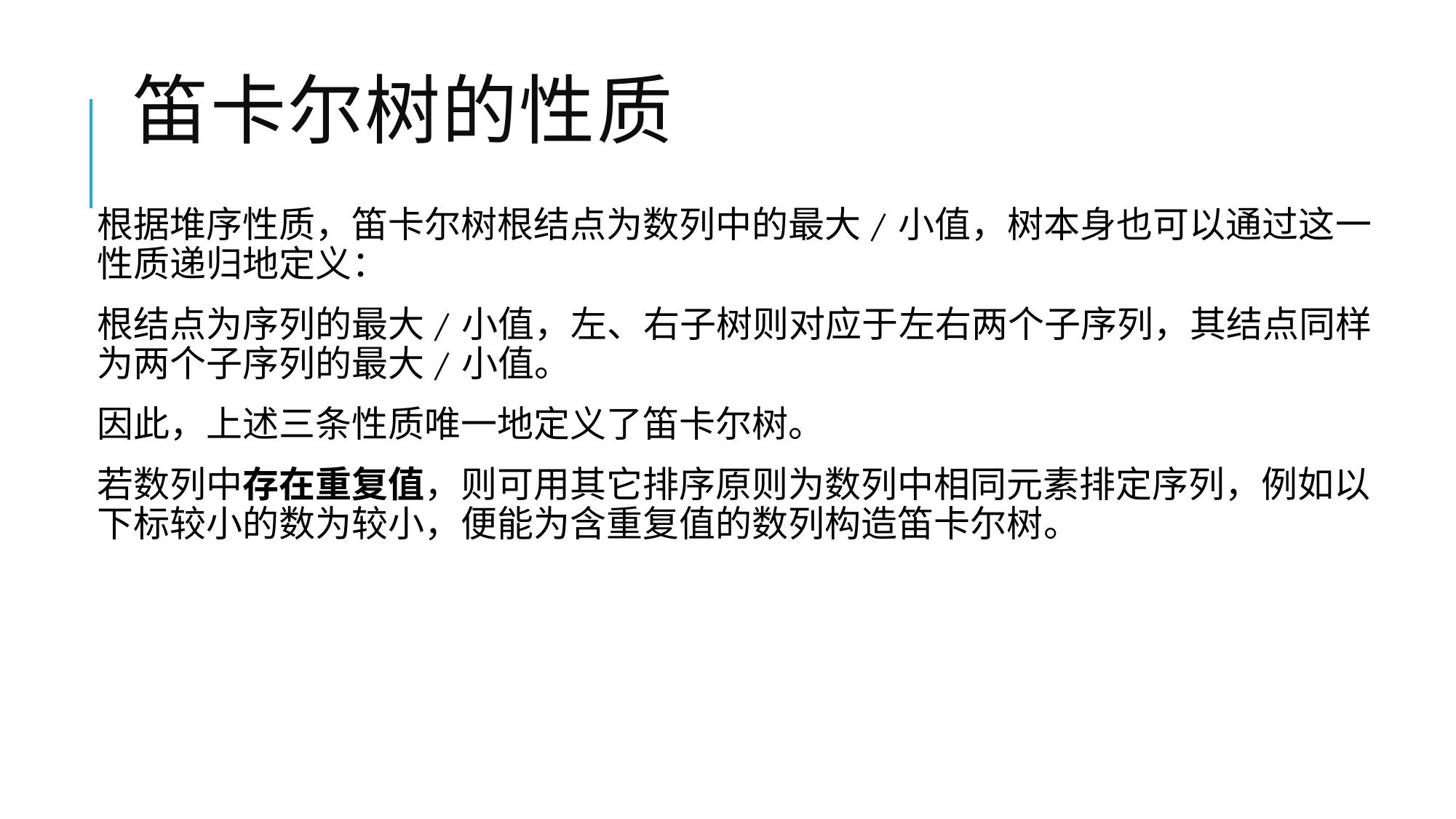

# 笛卡尔树的性质
根据堆序性质，笛卡尔树根结点为数列中的最大/小值，树本身也可以通过这一性质递归地定义：
根结点为序列的最大/小值，左、右子树则对应于左右两个子序列，其结点同样为两个子序列的最大/小值。
因此，上述三条性质唯一地定义了笛卡尔树。
若数列中存在重复值，则可用其它排序原则为数列中相同元素排定序列，例如以下标较小的数为较小，便能为含重复值的数列构造笛卡尔树。